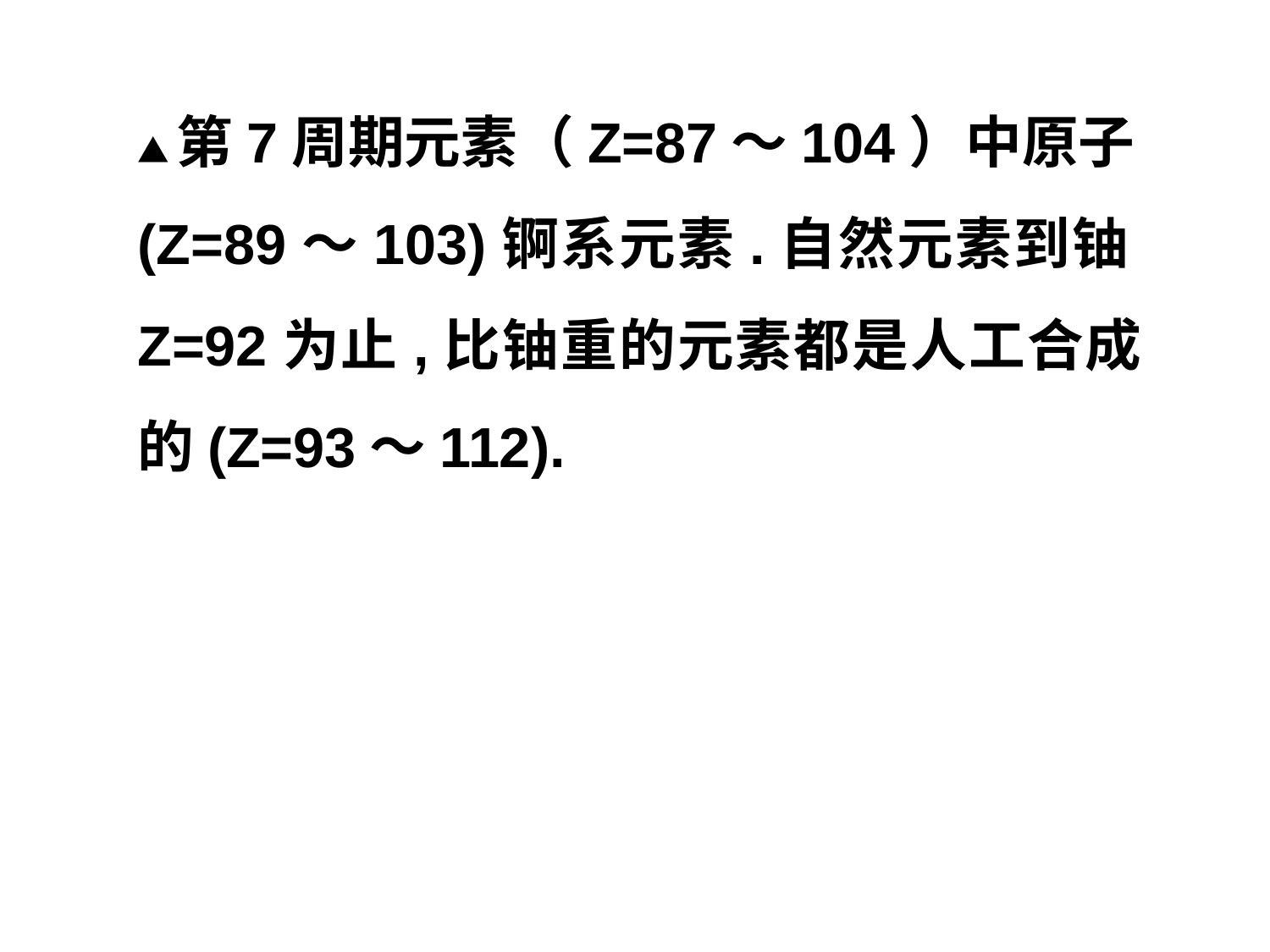

▲第7周期元素（Z=87～104）中原子(Z=89～103)锕系元素.自然元素到铀Z=92为止,比铀重的元素都是人工合成的(Z=93～112).